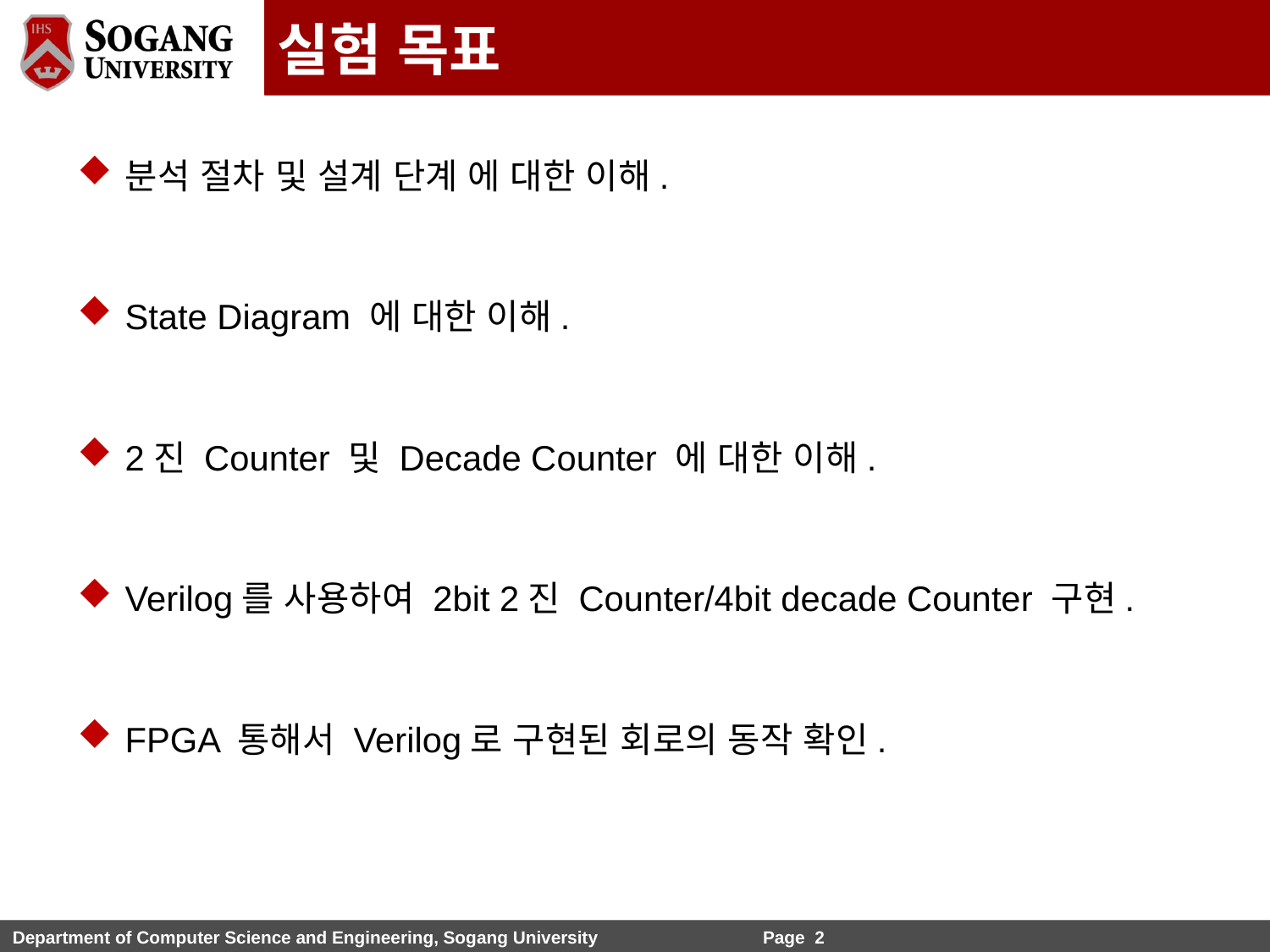

실험 목표
분석 절차 및 설계 단계 에 대한 이해.

State Diagram 에 대한 이해.

2진 Counter 및 Decade Counter 에 대한 이해.

Verilog를 사용하여 2bit 2진 Counter/4bit decade Counter 구현.

FPGA 통해서 Verilog로 구현된 회로의 동작 확인.